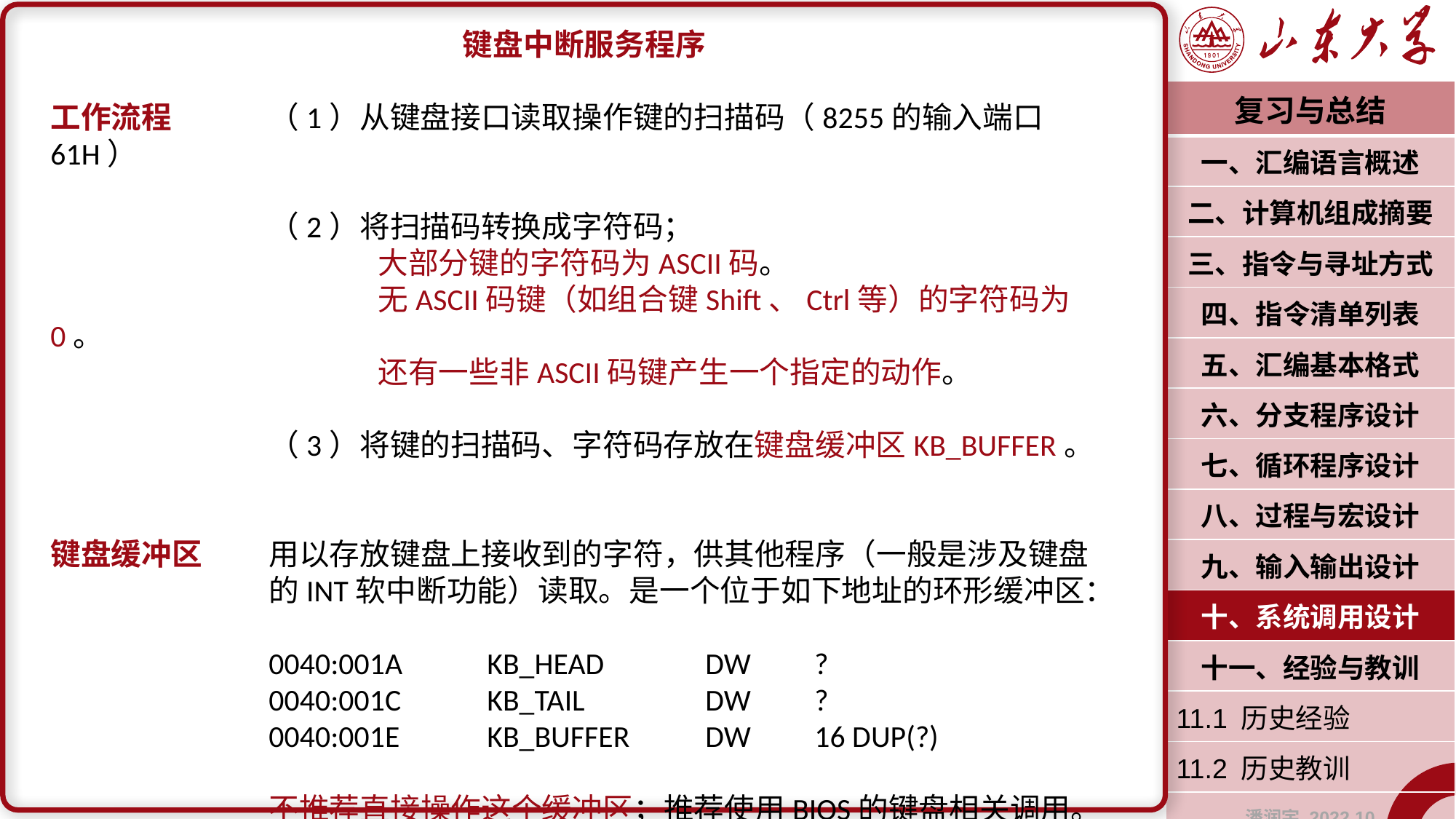

键盘中断服务程序

工作流程	（1）从键盘接口读取操作键的扫描码（8255的输入端口61H）

		（2）将扫描码转换成字符码；
 			大部分键的字符码为ASCII码。
 		 	无ASCII码键（如组合键Shift、Ctrl等）的字符码为0。
			还有一些非ASCII码键产生一个指定的动作。

		（3）将键的扫描码、字符码存放在键盘缓冲区KB_BUFFER。

键盘缓冲区	用以存放键盘上接收到的字符，供其他程序（一般是涉及键盘		的INT软中断功能）读取。是一个位于如下地址的环形缓冲区：

		0040:001A	KB_HEAD	DW	?
		0040:001C	KB_TAIL		DW	?
		0040:001E	KB_BUFFER	DW	16 DUP(?)

		不推荐直接操作这个缓冲区；推荐使用BIOS的键盘相关调用。
| 复习与总结 |
| --- |
| 一、汇编语言概述 |
| 二、计算机组成摘要 |
| 三、指令与寻址方式 |
| 四、指令清单列表 |
| 五、汇编基本格式 |
| 六、分支程序设计 |
| 七、循环程序设计 |
| 八、过程与宏设计 |
| 九、输入输出设计 |
| 十、系统调用设计 |
| 十一、经验与教训 |
| 11.1 历史经验 |
| 11.2 历史教训 |
| 潘润宇 2022.10 |